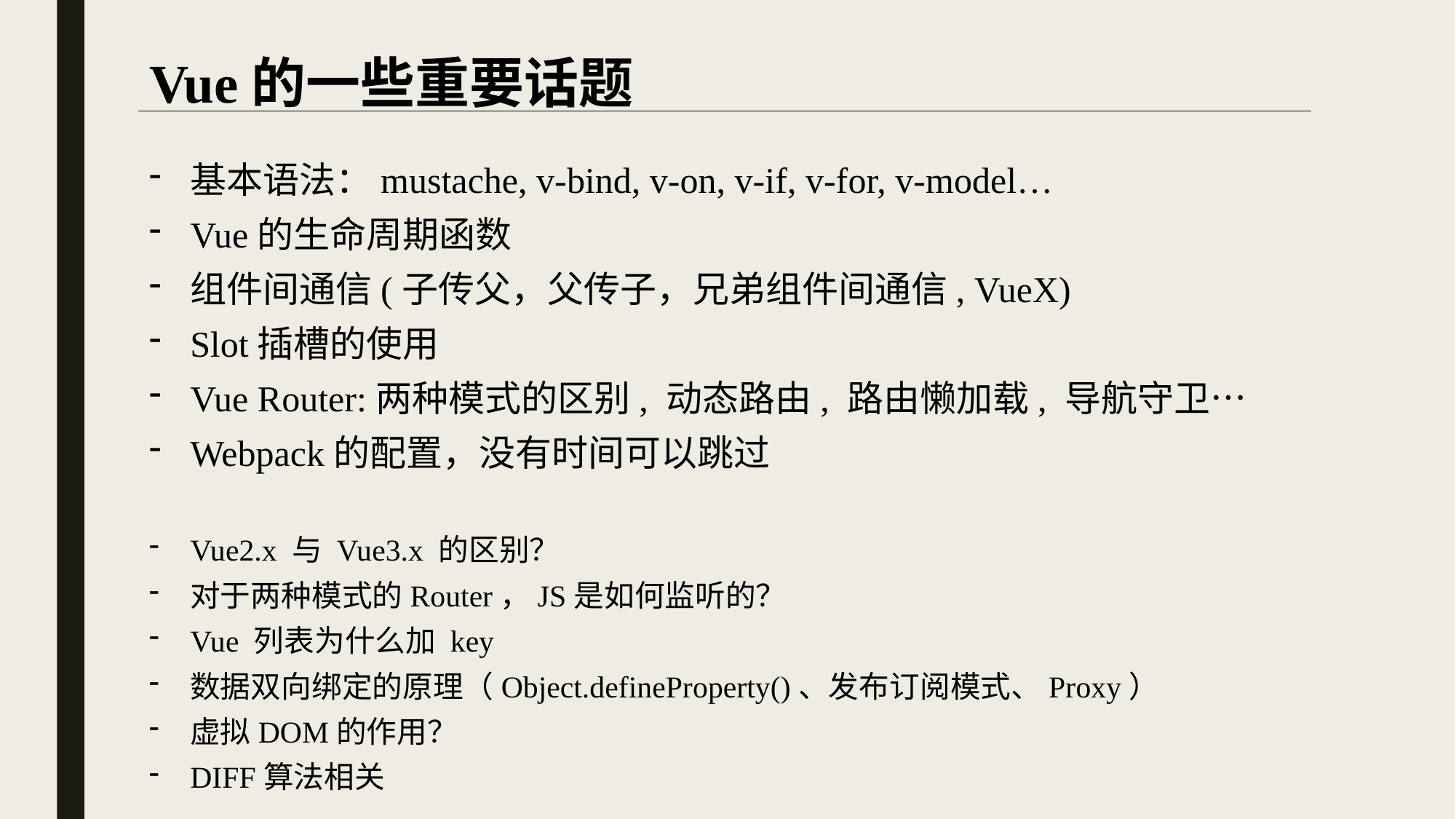

# Vue的一些重要话题
基本语法：mustache, v-bind, v-on, v-if, v-for, v-model…
Vue的生命周期函数
组件间通信(子传父，父传子，兄弟组件间通信, VueX)
Slot插槽的使用
Vue Router:两种模式的区别, 动态路由, 路由懒加载, 导航守卫…
Webpack的配置，没有时间可以跳过
Vue2.x 与 Vue3.x 的区别？
对于两种模式的Router，JS是如何监听的？
Vue 列表为什么加 key
数据双向绑定的原理（Object.defineProperty()、发布订阅模式、Proxy）
虚拟DOM的作用？
DIFF算法相关